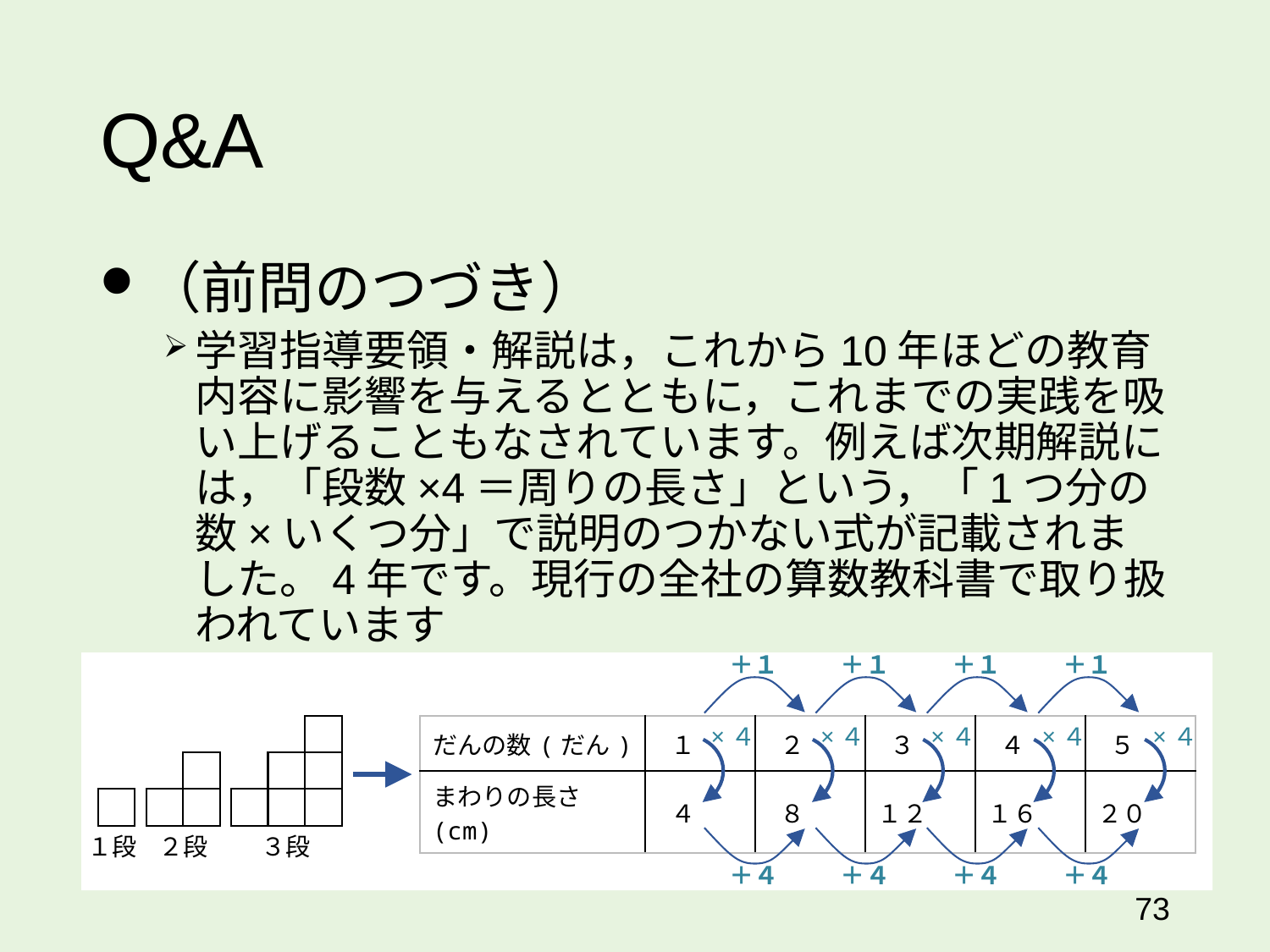

# Q&A
（前問のつづき）
学習指導要領・解説は，これから10年ほどの教育内容に影響を与えるとともに，これまでの実践を吸い上げることもなされています。例えば次期解説には，「段数×4＝周りの長さ」という，「1つ分の数×いくつ分」で説明のつかない式が記載されました。4年です。現行の全社の算数教科書で取り扱われています
＋１

＋１

＋１

＋１

×４

×４

×４

×４

×４

| だんの数(だん) | １ | ２ | ３ | ４ | ５ |
| --- | --- | --- | --- | --- | --- |
| まわりの長さ(cm) | ４ | ８ | １２ | １６ | ２０ |

＋４

＋４

＋４

＋４

１段
２段
３段
73